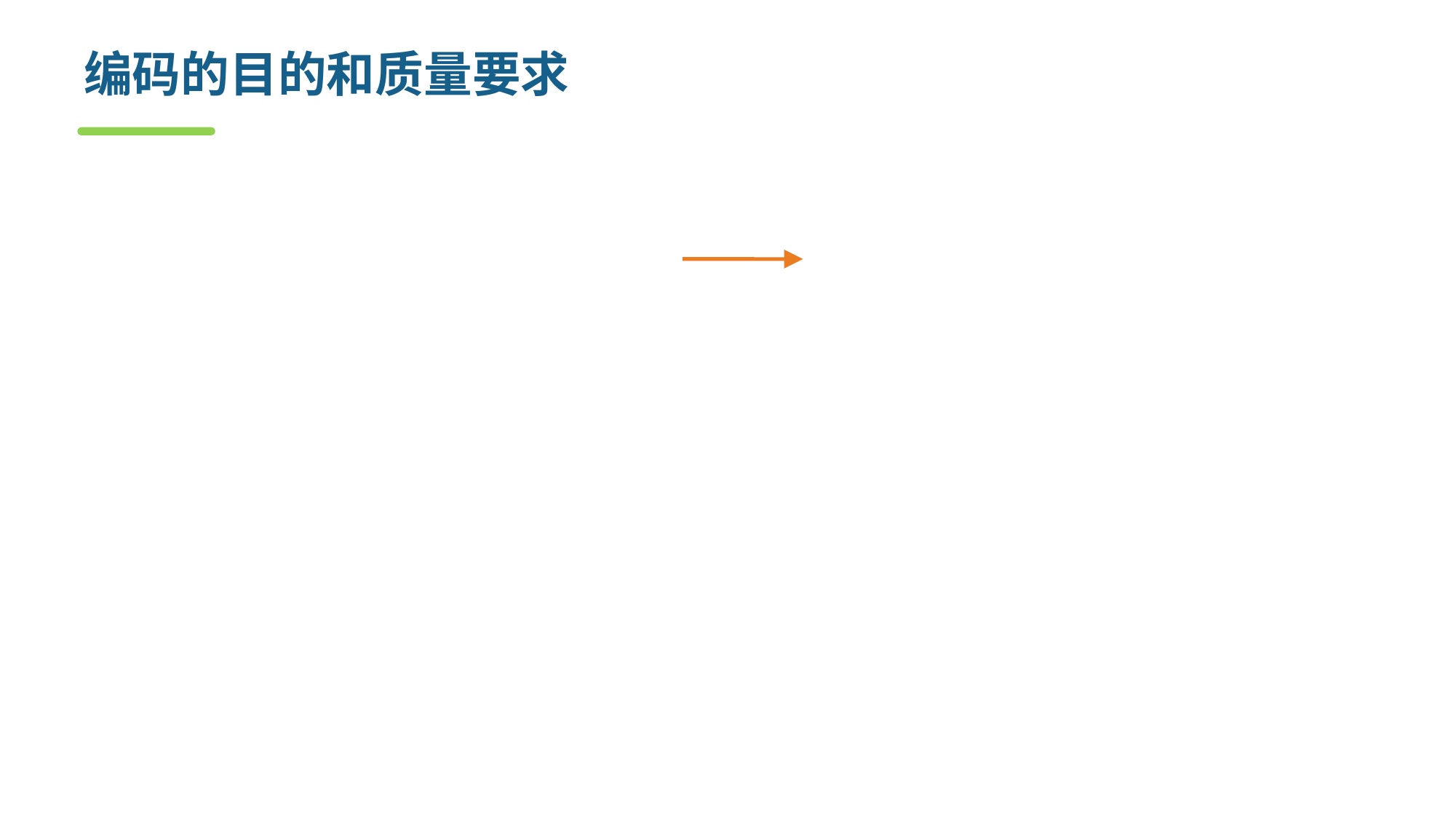

# 编码的目的和质量要求
　　　                                                 编码
                             模块的构件级设计               源程序
　                         （不可执行的）　　　   （可执行的）

编程语言的特性和编程风格会深刻地影响软件的质量和可维护性。
为了保证程序编码的质量，程序员必须深刻理解、熟练掌握并正确地运用编程语言的特性。此外，还要求源程序具有良好的结构性和良好的编程风格。

6